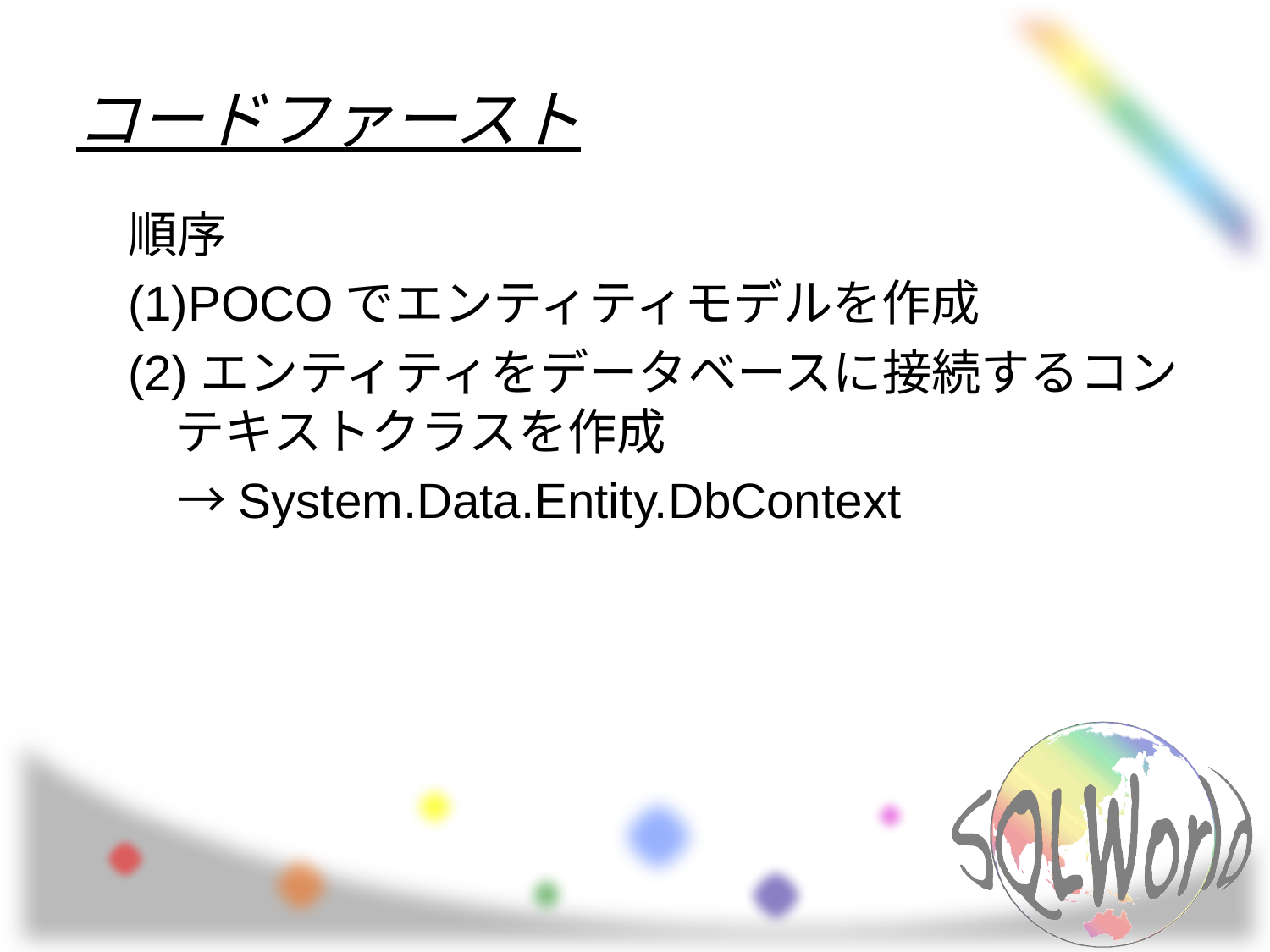

# コードファースト
順序
(1)POCOでエンティティモデルを作成
(2)エンティティをデータベースに接続するコンテキストクラスを作成
　→System.Data.Entity.DbContext